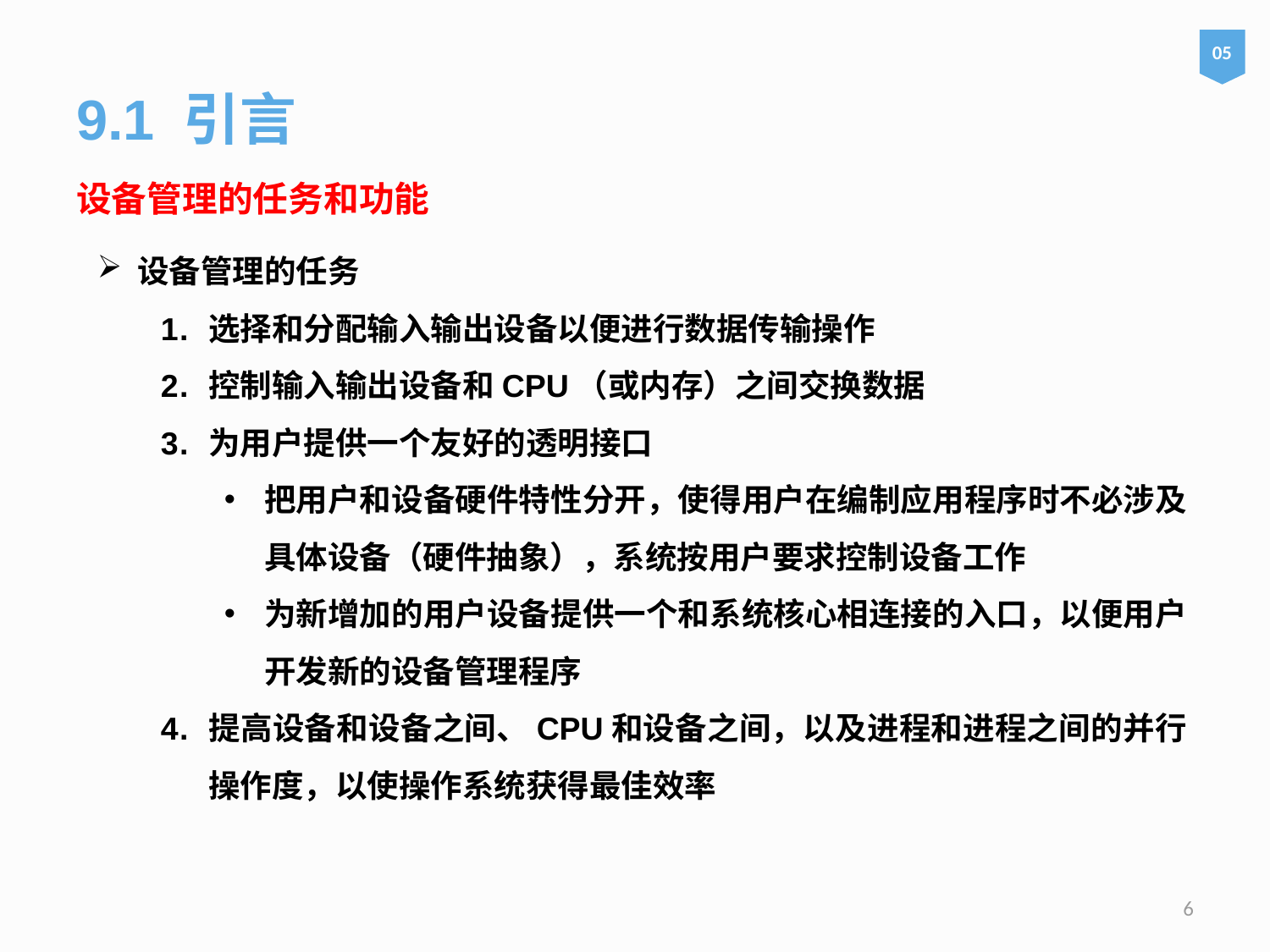

05
9.1 引言
设备管理的任务和功能

设备管理的任务
选择和分配输入输出设备以便进行数据传输操作
控制输入输出设备和CPU（或内存）之间交换数据
为用户提供一个友好的透明接口
把用户和设备硬件特性分开，使得用户在编制应用程序时不必涉及具体设备（硬件抽象），系统按用户要求控制设备工作
为新增加的用户设备提供一个和系统核心相连接的入口，以便用户开发新的设备管理程序
提高设备和设备之间、CPU和设备之间，以及进程和进程之间的并行操作度，以使操作系统获得最佳效率
6